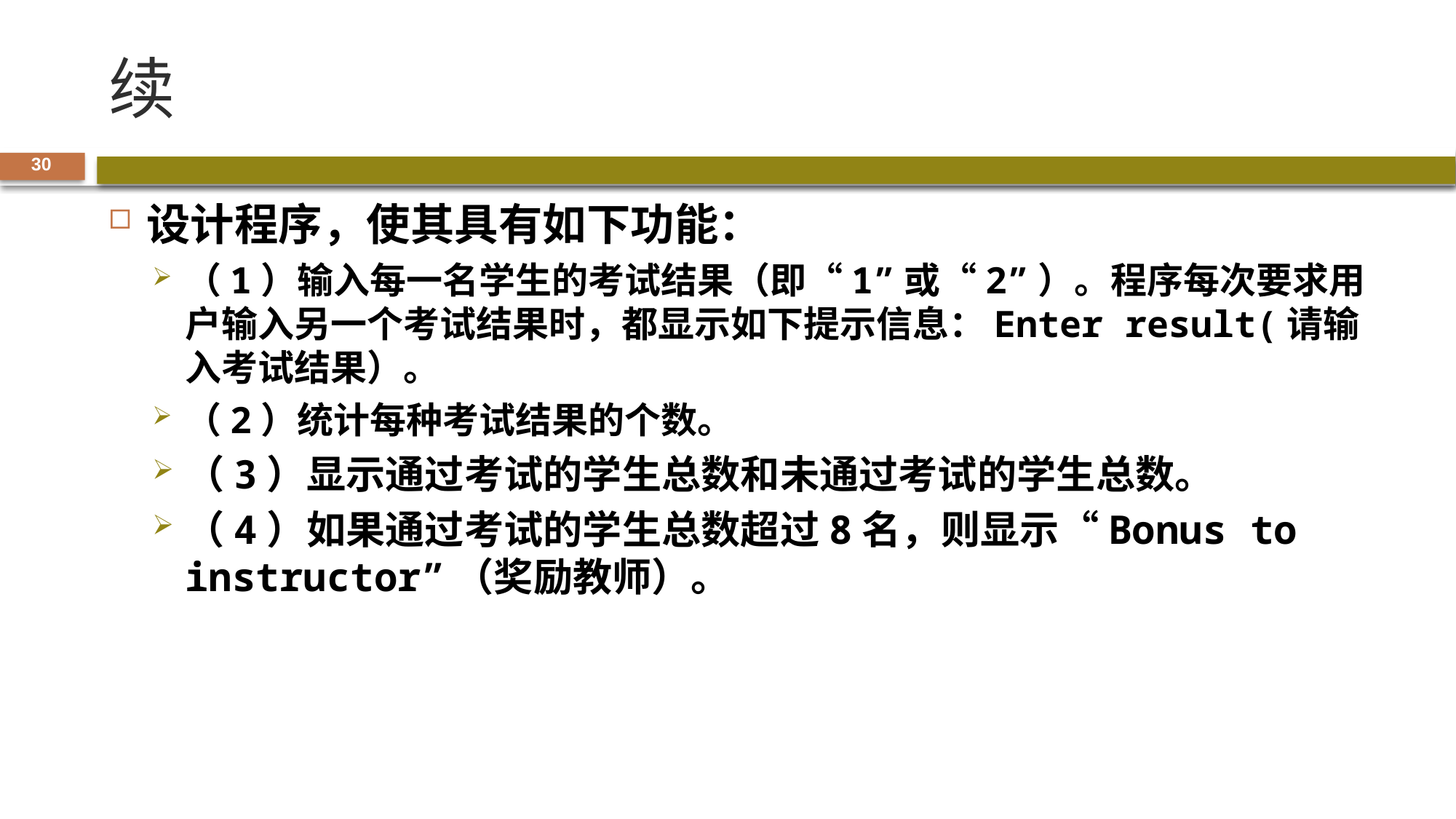

# 续
30
设计程序，使其具有如下功能：
（1）输入每一名学生的考试结果（即“1”或“2”）。程序每次要求用户输入另一个考试结果时，都显示如下提示信息：Enter result(请输入考试结果）。
（2）统计每种考试结果的个数。
（3）显示通过考试的学生总数和未通过考试的学生总数。
（4）如果通过考试的学生总数超过8名，则显示“Bonus to instructor”（奖励教师）。